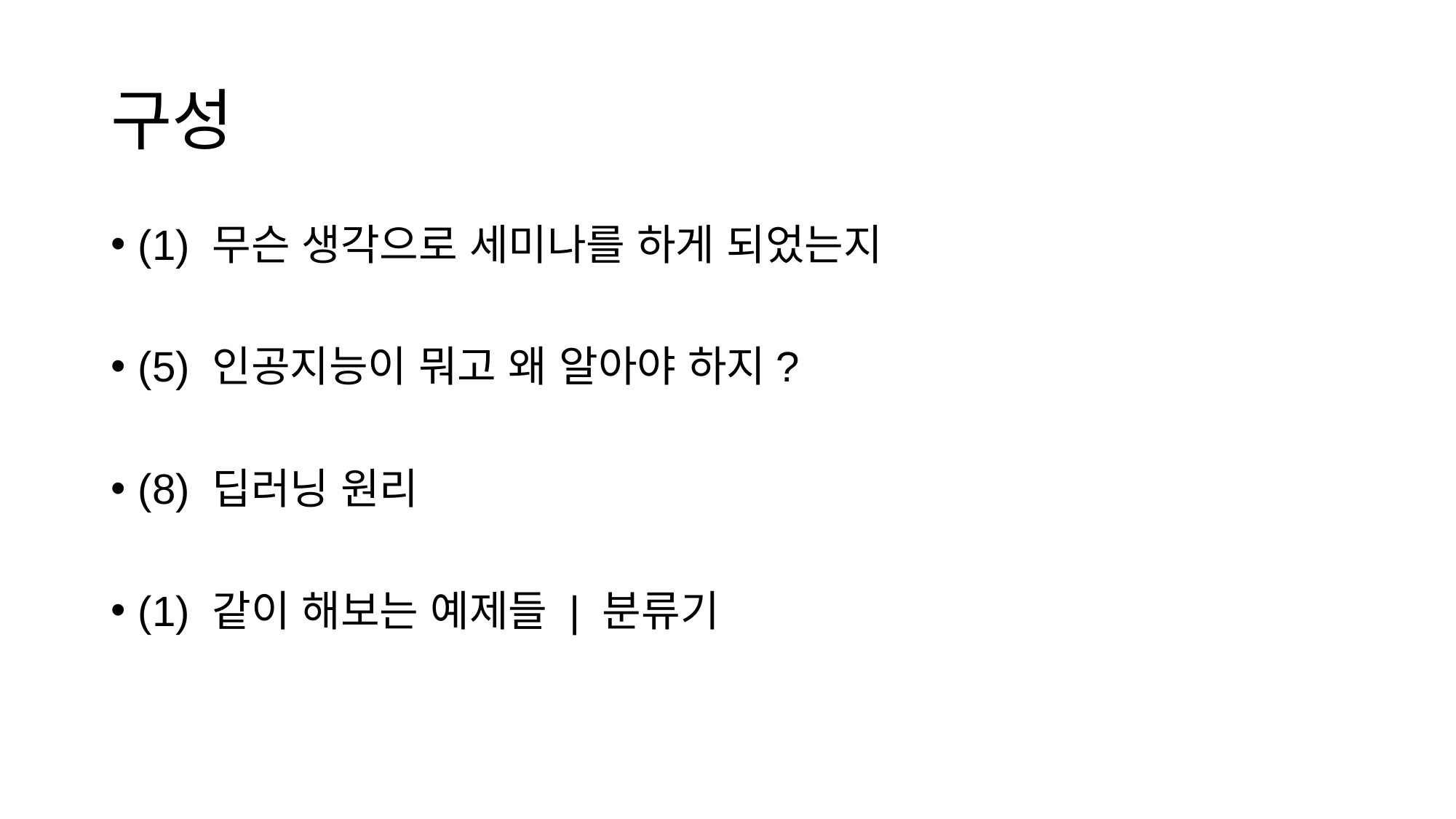

# 구성
(1) 무슨 생각으로 세미나를 하게 되었는지

(5) 인공지능이 뭐고 왜 알아야 하지?

(8) 딥러닝 원리

(1) 같이 해보는 예제들 | 분류기